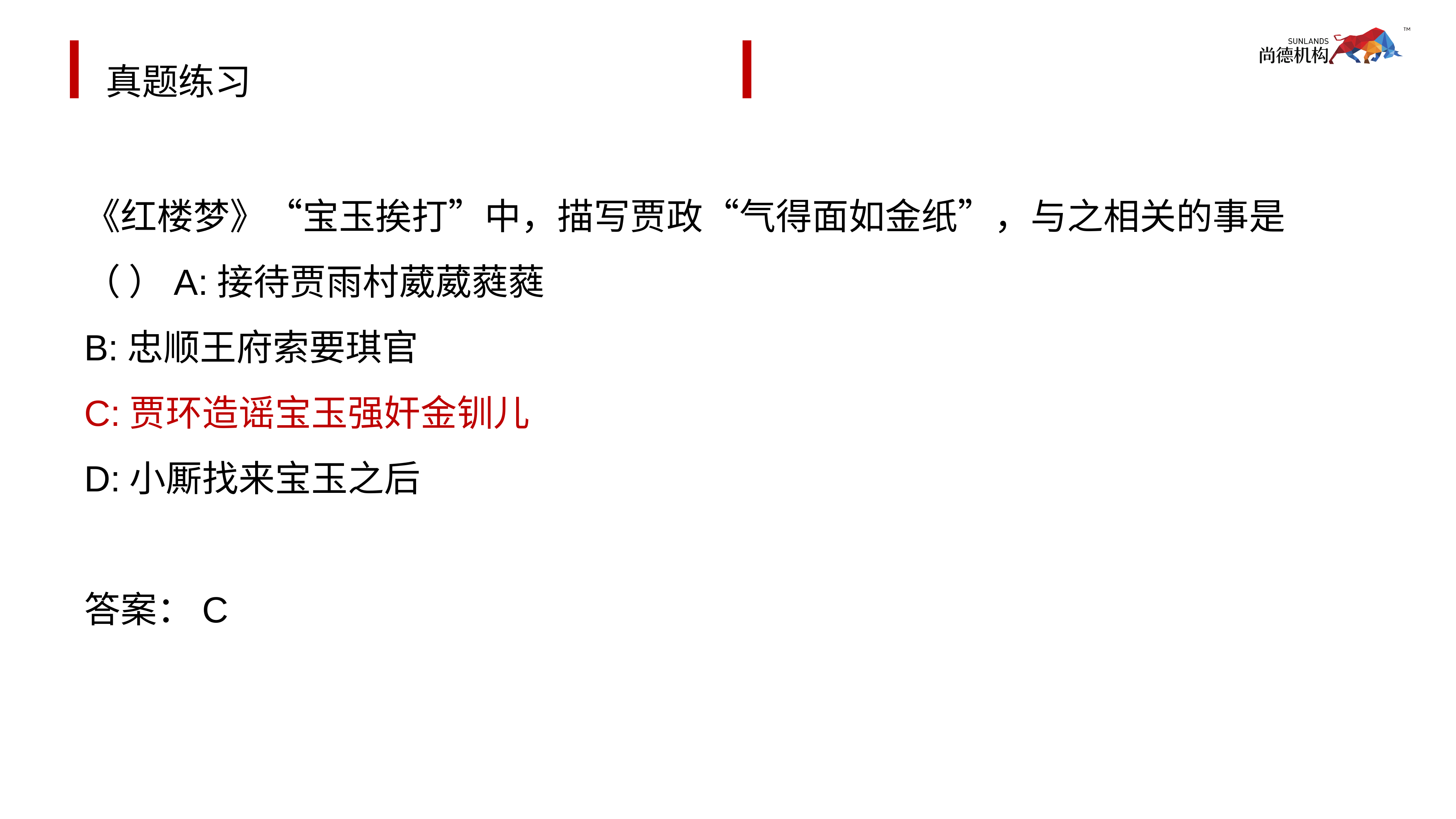

# 真题练习
《红楼梦》“宝玉挨打”中，描写贾政“气得面如金纸”，与之相关的事是（ ）A:接待贾雨村葳葳蕤蕤
B:忠顺王府索要琪官
C:贾环造谣宝玉强奸金钏儿
D:小厮找来宝玉之后

答案：C